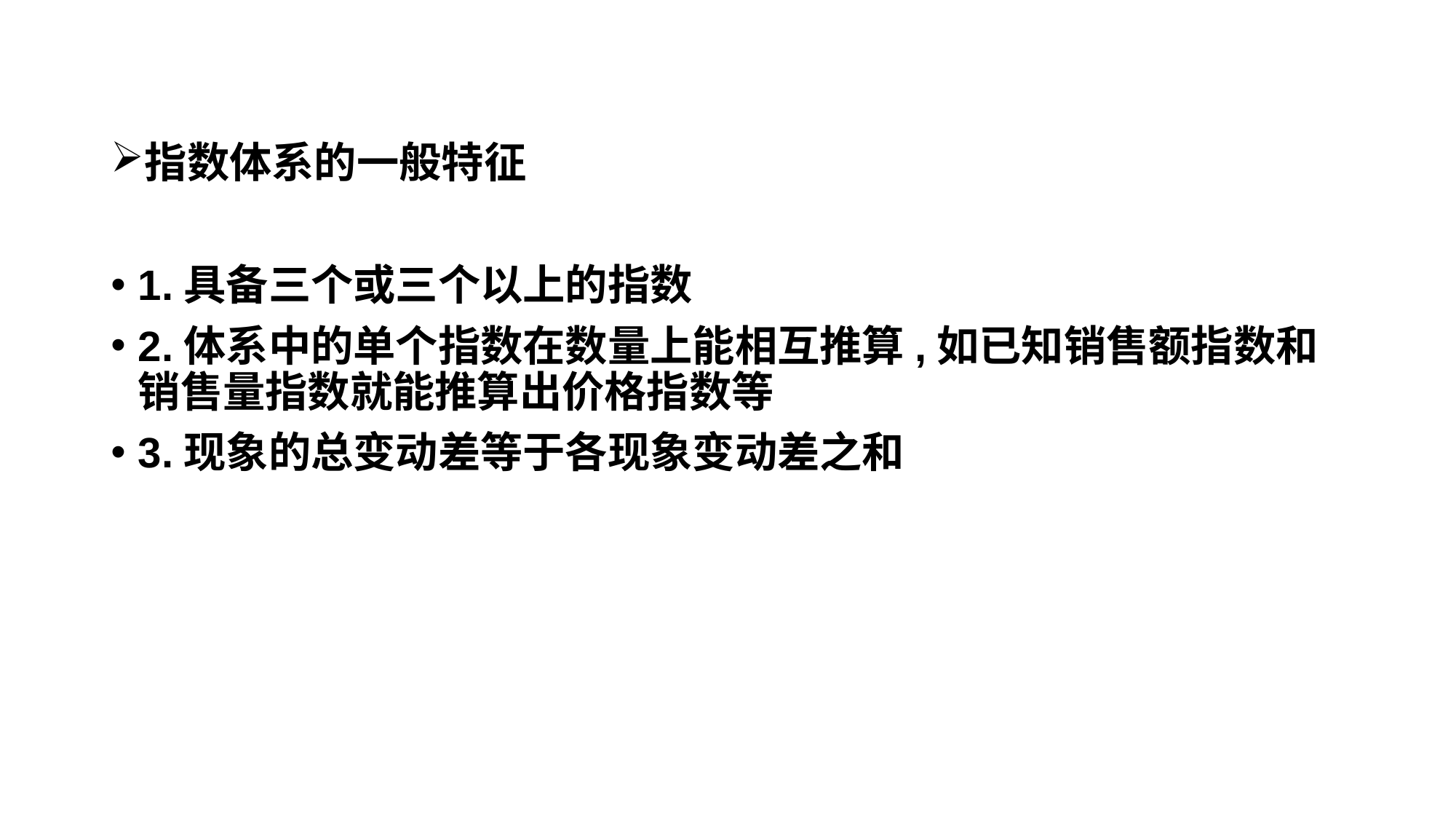

指数体系的一般特征

1.具备三个或三个以上的指数
2.体系中的单个指数在数量上能相互推算,如已知销售额指数和销售量指数就能推算出价格指数等
3.现象的总变动差等于各现象变动差之和